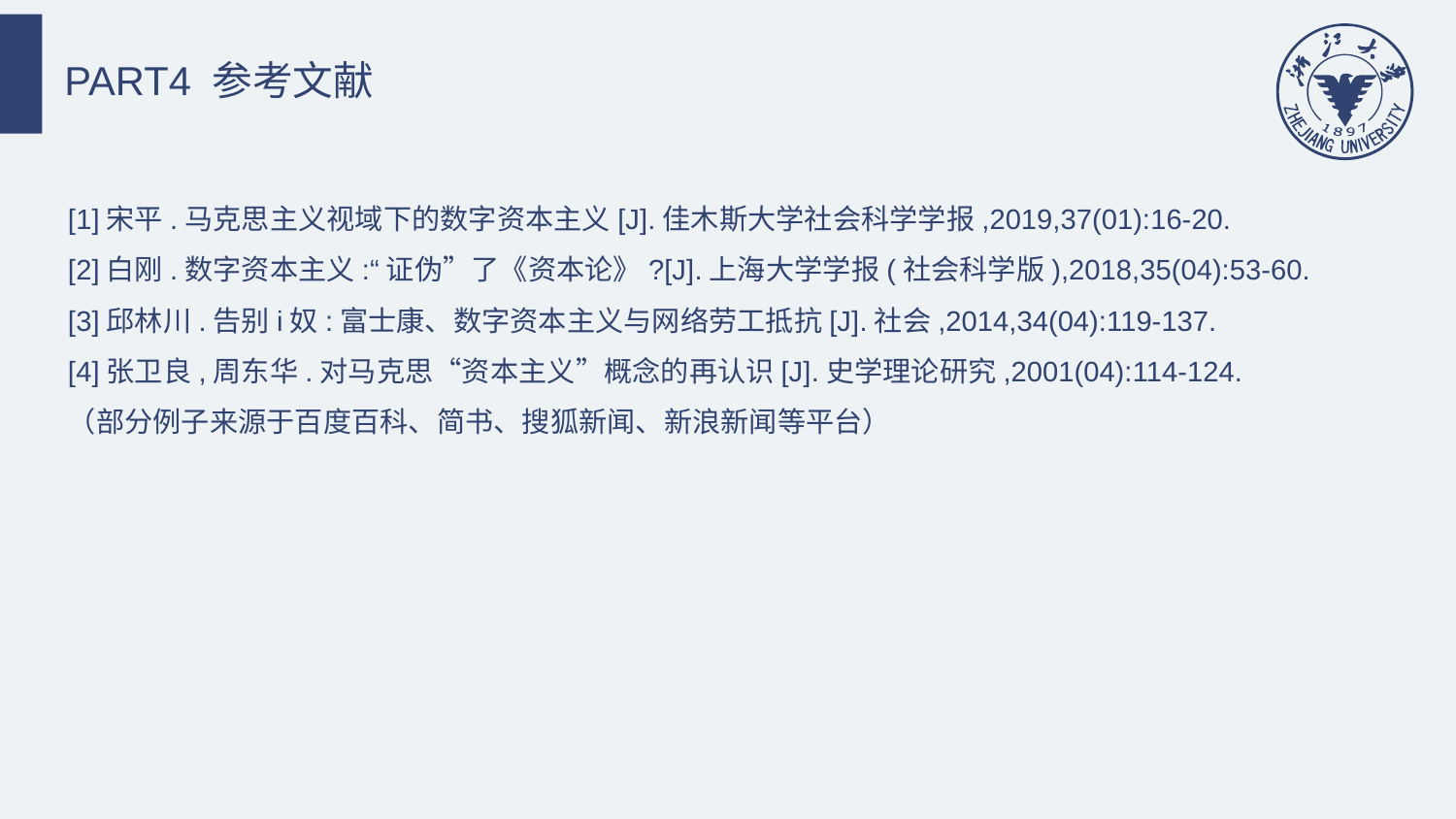

PART4 参考文献
[1]宋平.马克思主义视域下的数字资本主义[J].佳木斯大学社会科学学报,2019,37(01):16-20.
[2]白刚.数字资本主义:“证伪”了《资本论》?[J].上海大学学报(社会科学版),2018,35(04):53-60.
[3]邱林川.告别i奴:富士康、数字资本主义与网络劳工抵抗[J].社会,2014,34(04):119-137.
[4]张卫良,周东华.对马克思“资本主义”概念的再认识[J].史学理论研究,2001(04):114-124.
（部分例子来源于百度百科、简书、搜狐新闻、新浪新闻等平台）